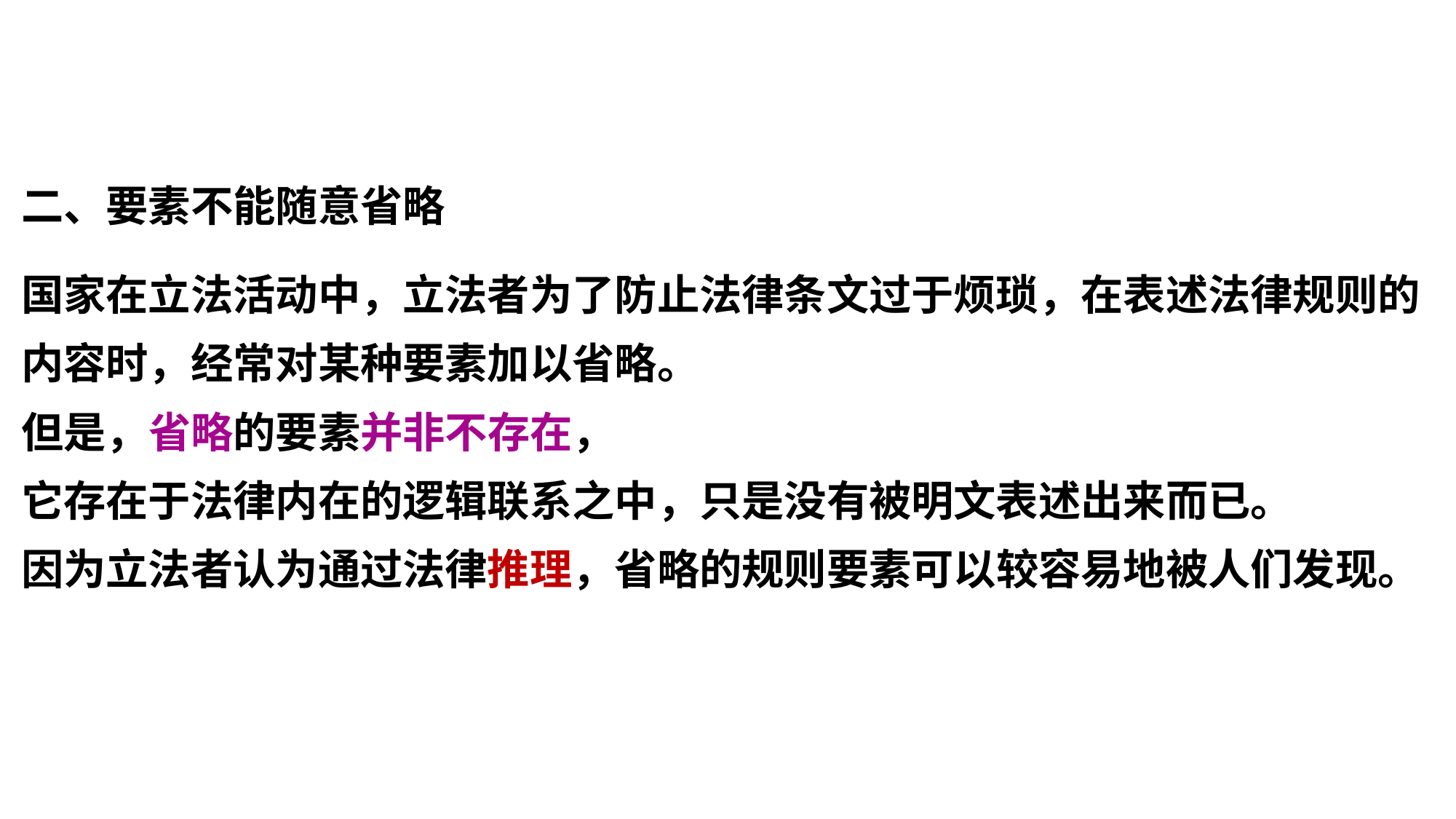

二、要素不能随意省略

国家在立法活动中，立法者为了防止法律条文过于烦琐，在表述法律规则的内容时，经常对某种要素加以省略。
但是，省略的要素并非不存在，
它存在于法律内在的逻辑联系之中，只是没有被明文表述出来而已。
因为立法者认为通过法律推理，省略的规则要素可以较容易地被人们发现。